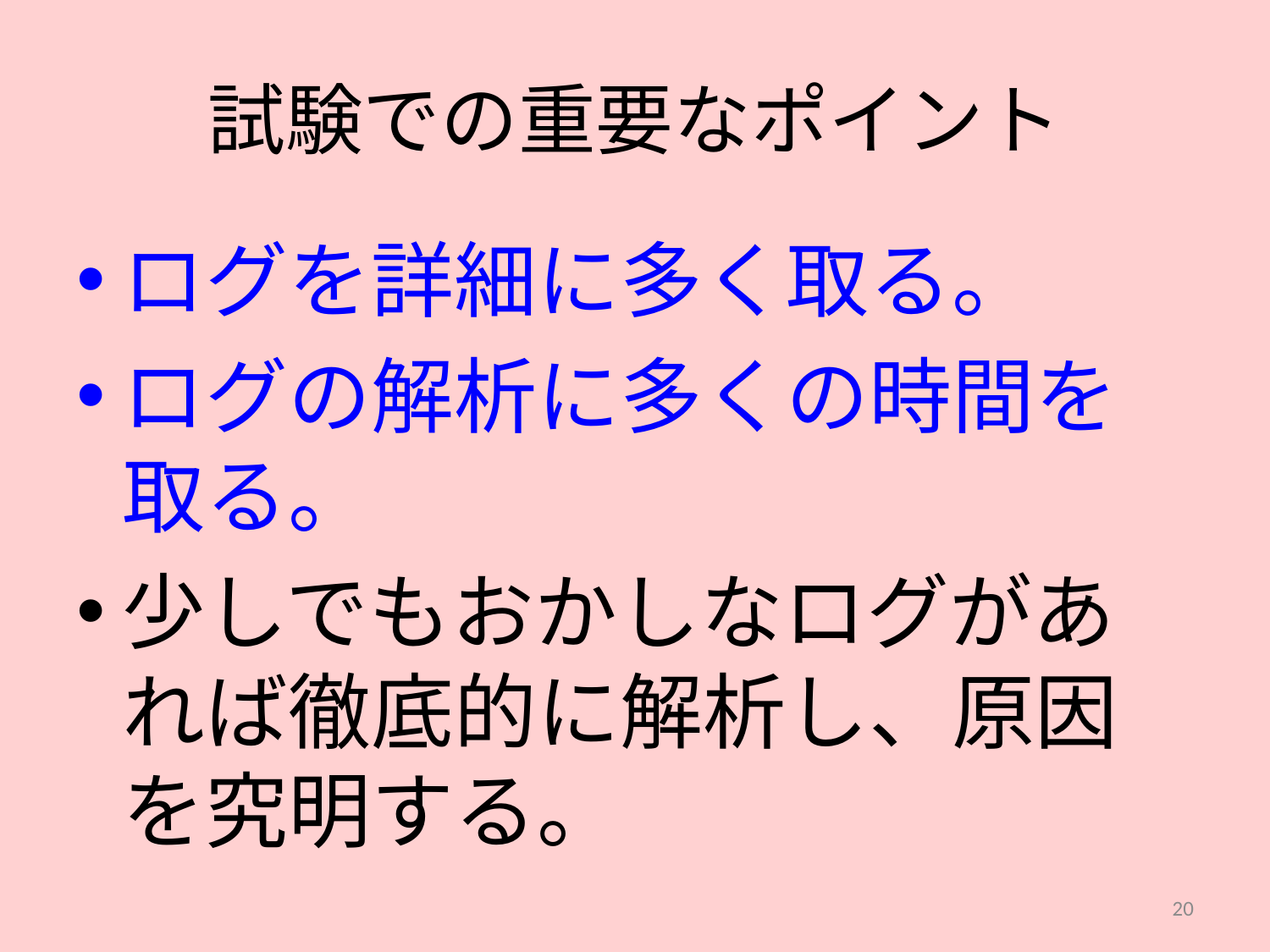

# 試験での重要なポイント
ログを詳細に多く取る。
ログの解析に多くの時間を取る。
少しでもおかしなログがあれば徹底的に解析し、原因を究明する。
20